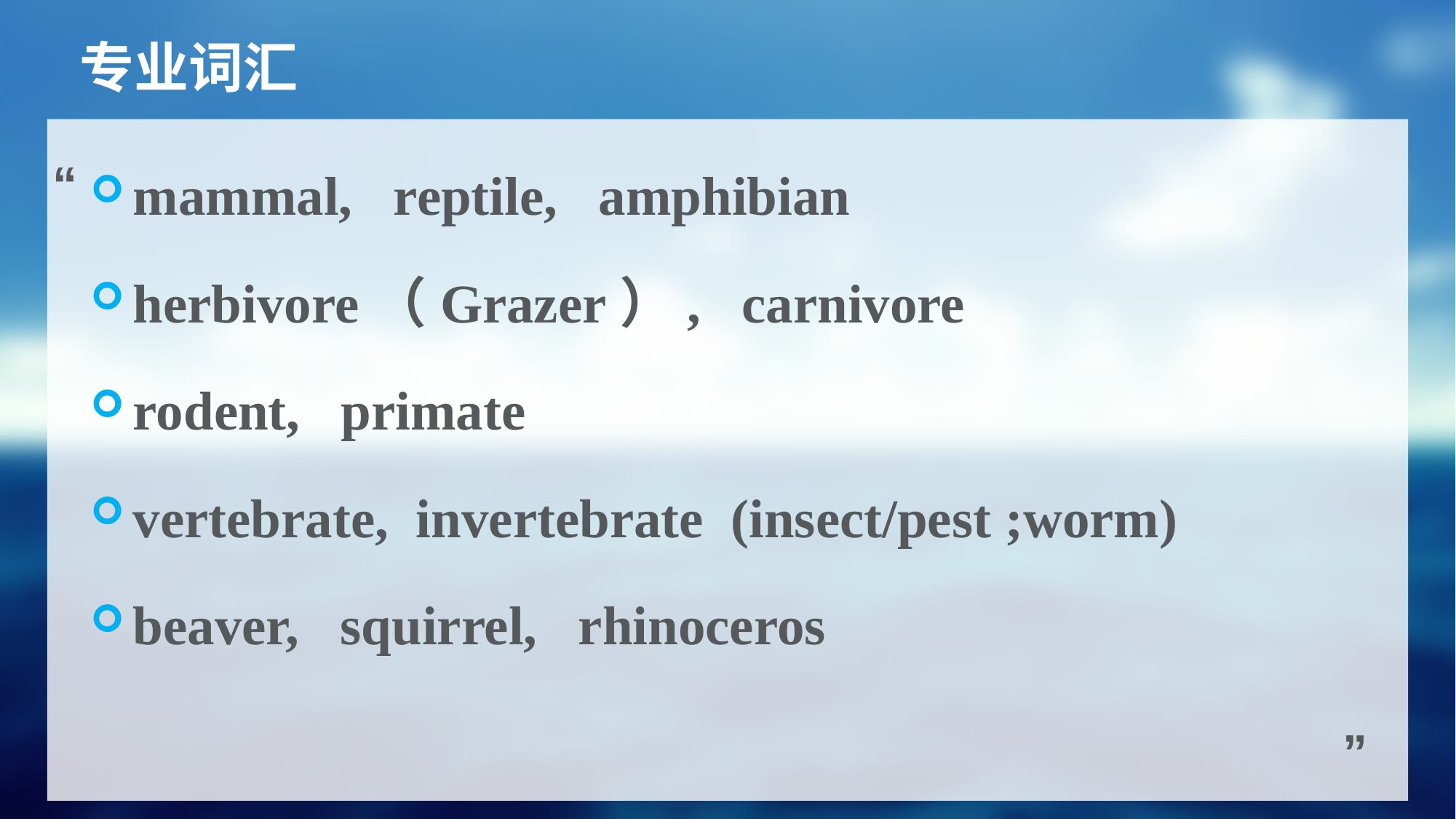

# 专业词汇
mammal,   reptile,   amphibian
herbivore（Grazer）,   carnivore
rodent,   primate
vertebrate,  invertebrate  (insect/pest ;worm)
beaver,   squirrel,   rhinoceros

“
”